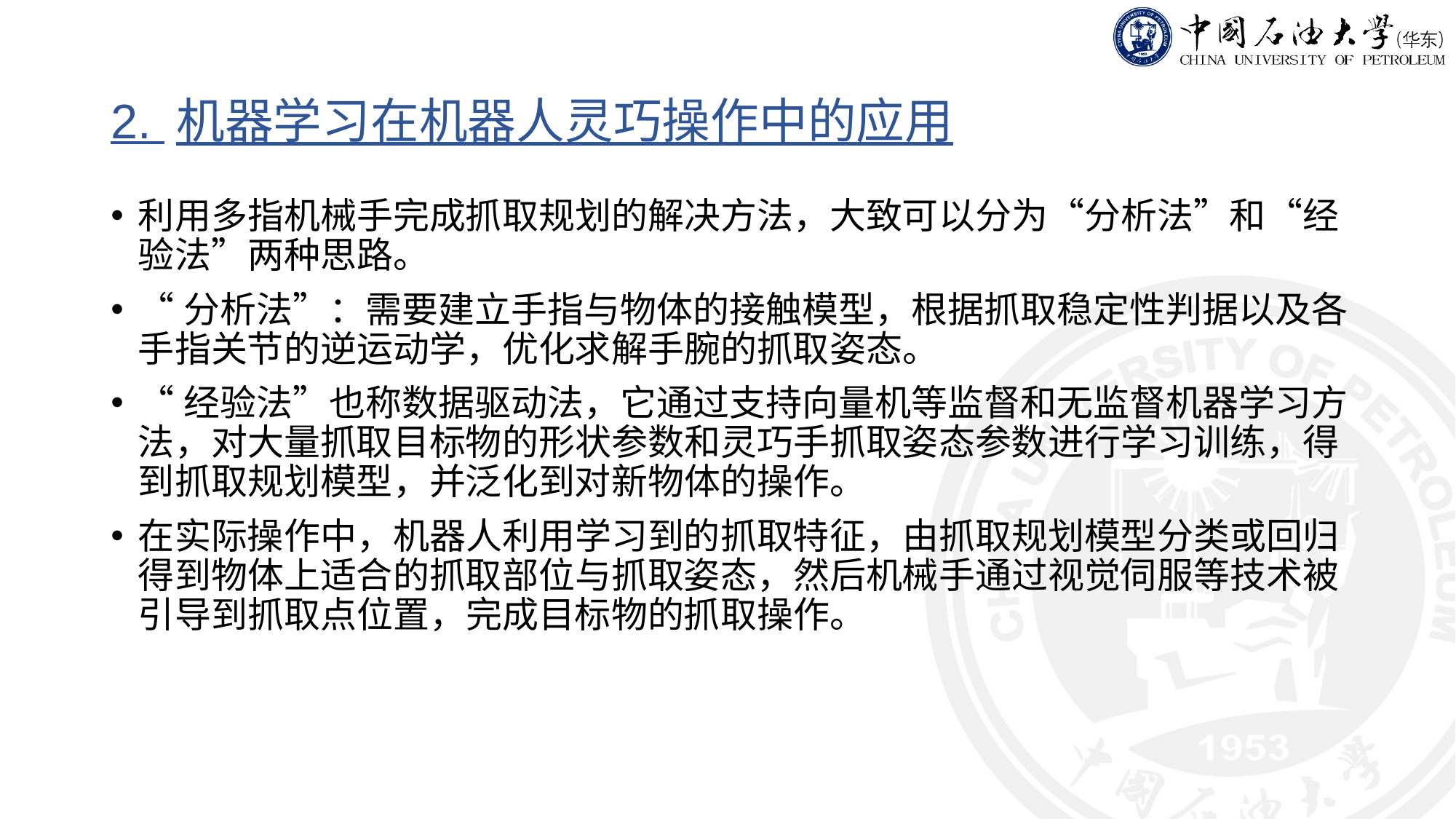

# 2. 机器学习在机器人灵巧操作中的应用
利用多指机械手完成抓取规划的解决方法，大致可以分为“分析法”和“经验法”两种思路。
“分析法”：需要建立手指与物体的接触模型，根据抓取稳定性判据以及各手指关节的逆运动学，优化求解手腕的抓取姿态。
“经验法”也称数据驱动法，它通过支持向量机等监督和无监督机器学习方法，对大量抓取目标物的形状参数和灵巧手抓取姿态参数进行学习训练，得到抓取规划模型，并泛化到对新物体的操作。
在实际操作中，机器人利用学习到的抓取特征，由抓取规划模型分类或回归得到物体上适合的抓取部位与抓取姿态，然后机械手通过视觉伺服等技术被引导到抓取点位置，完成目标物的抓取操作。